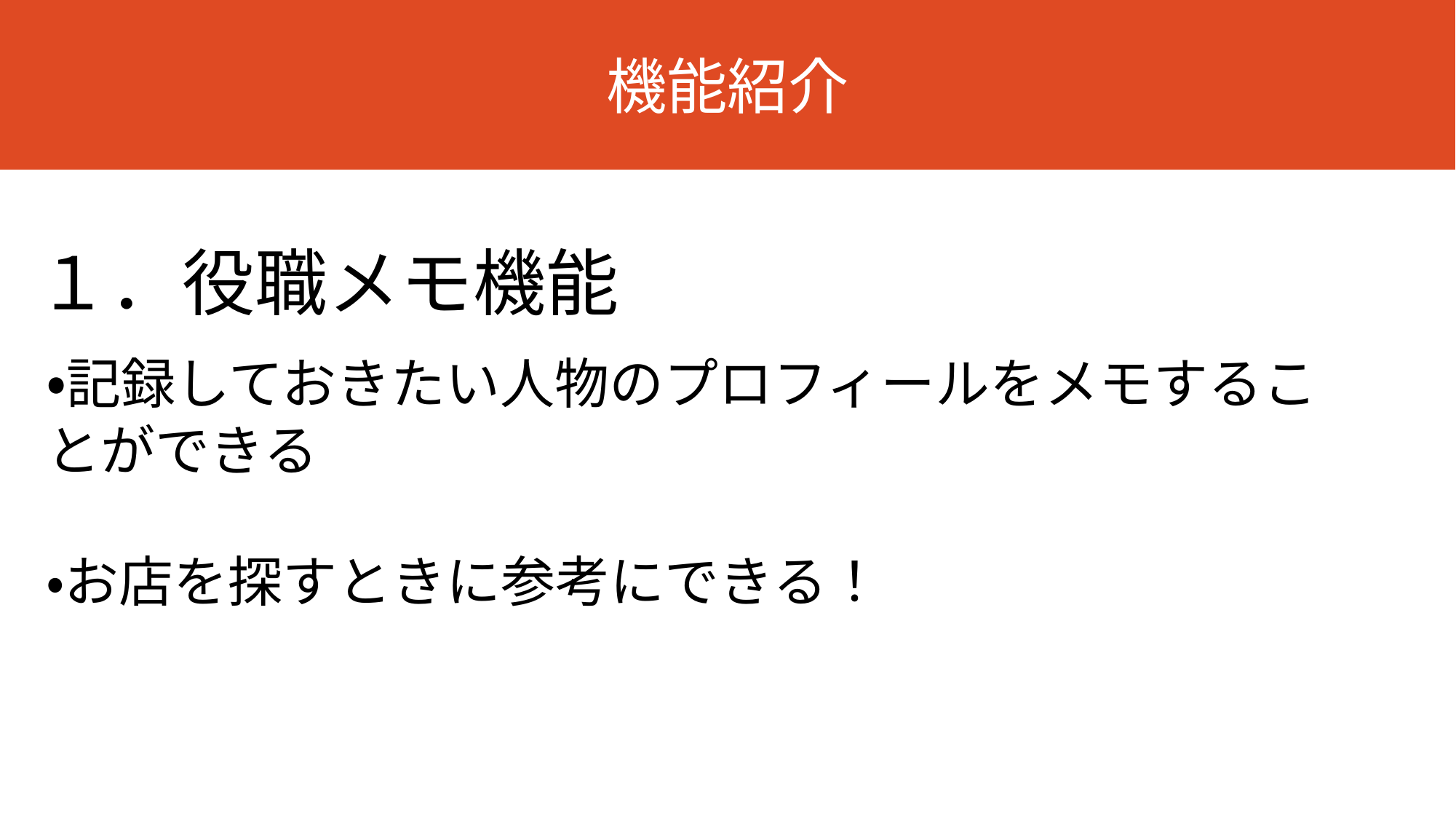

機能紹介
１．役職メモ機能
・記録しておきたい人物のプロフィールをメモすることができる

・お店を探すときに参考にできる！